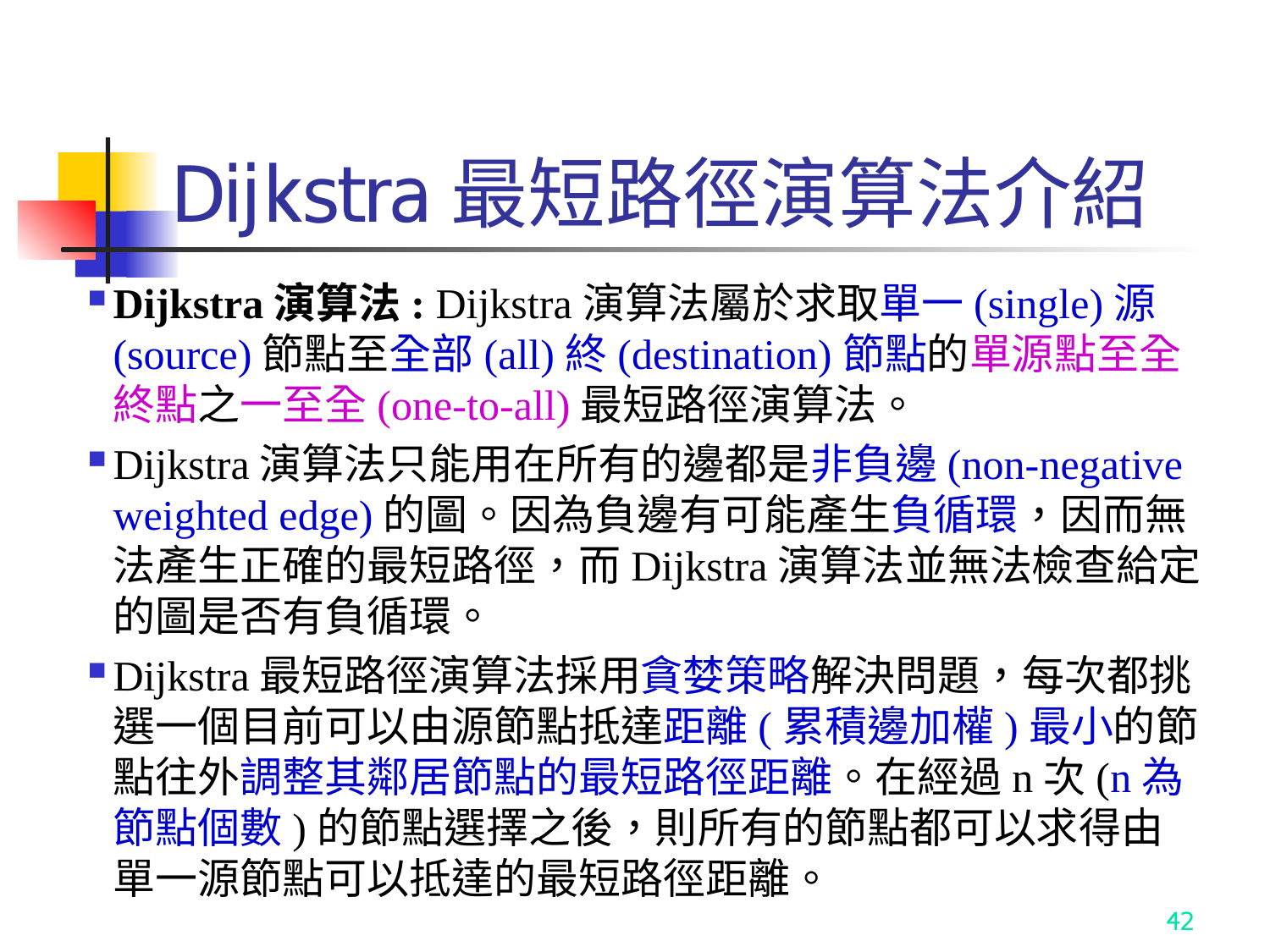

# Dijkstra最短路徑演算法介紹
Dijkstra演算法: Dijkstra演算法屬於求取單一(single)源(source)節點至全部(all)終(destination)節點的單源點至全終點之一至全(one-to-all)最短路徑演算法。
Dijkstra演算法只能用在所有的邊都是非負邊(non-negative weighted edge)的圖。因為負邊有可能產生負循環，因而無法產生正確的最短路徑，而Dijkstra演算法並無法檢查給定的圖是否有負循環。
Dijkstra最短路徑演算法採用貪婪策略解決問題，每次都挑選一個目前可以由源節點抵達距離(累積邊加權)最小的節點往外調整其鄰居節點的最短路徑距離。在經過n次(n為節點個數)的節點選擇之後，則所有的節點都可以求得由單一源節點可以抵達的最短路徑距離。

42